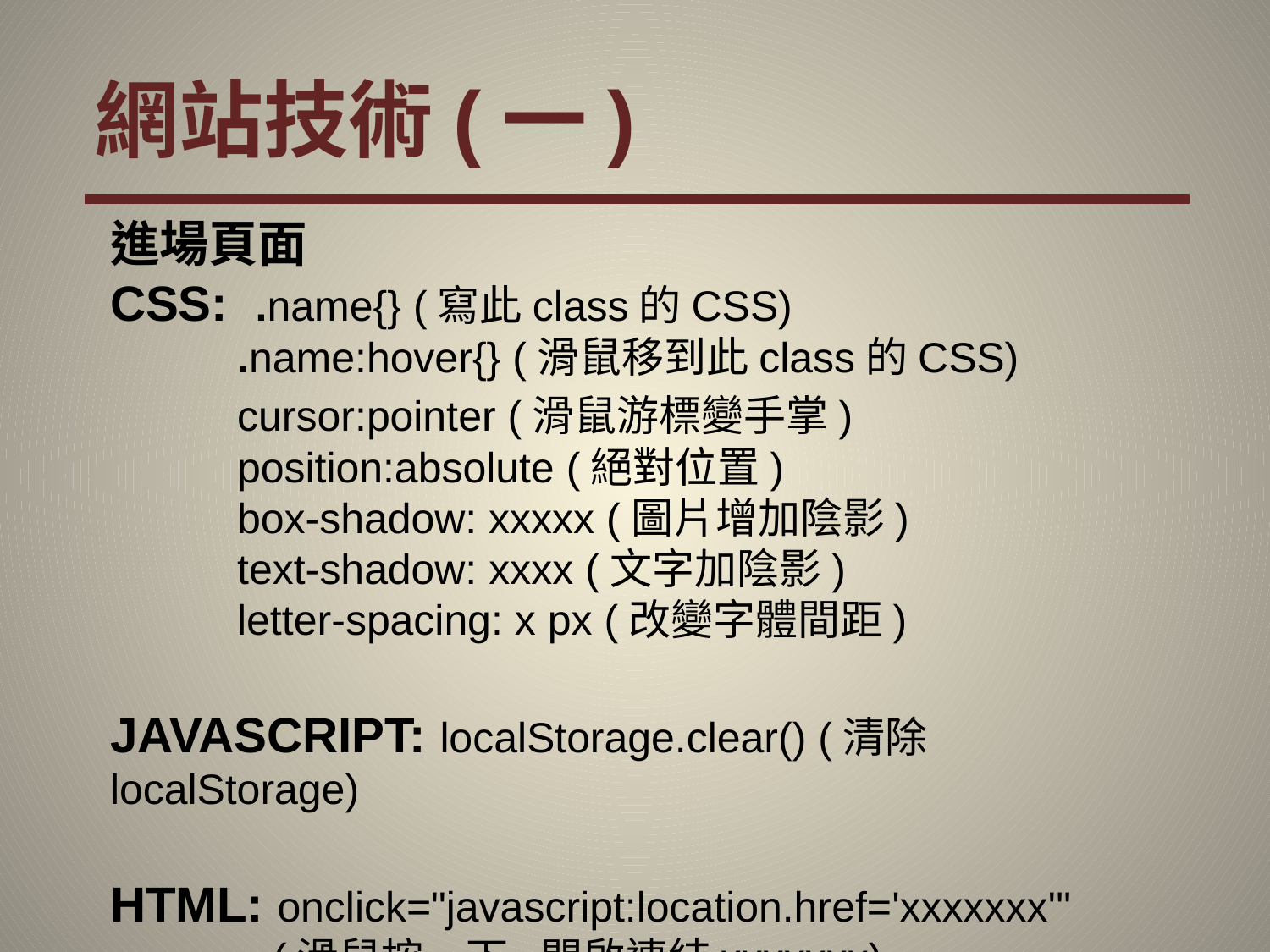

網站技術(一)
進場頁面
CSS:  .name{} (寫此class的CSS)
	.name:hover{} (滑鼠移到此class的CSS)
	cursor:pointer (滑鼠游標變手掌)
	position:absolute (絕對位置)
	box-shadow: xxxxx (圖片增加陰影)
	text-shadow: xxxx (文字加陰影)
	letter-spacing: x px (改變字體間距)

JAVASCRIPT: localStorage.clear() (清除localStorage)

HTML: onclick="javascript:location.href='xxxxxxx'"
	   (滑鼠按一下,開啟連結xxxxxxx)